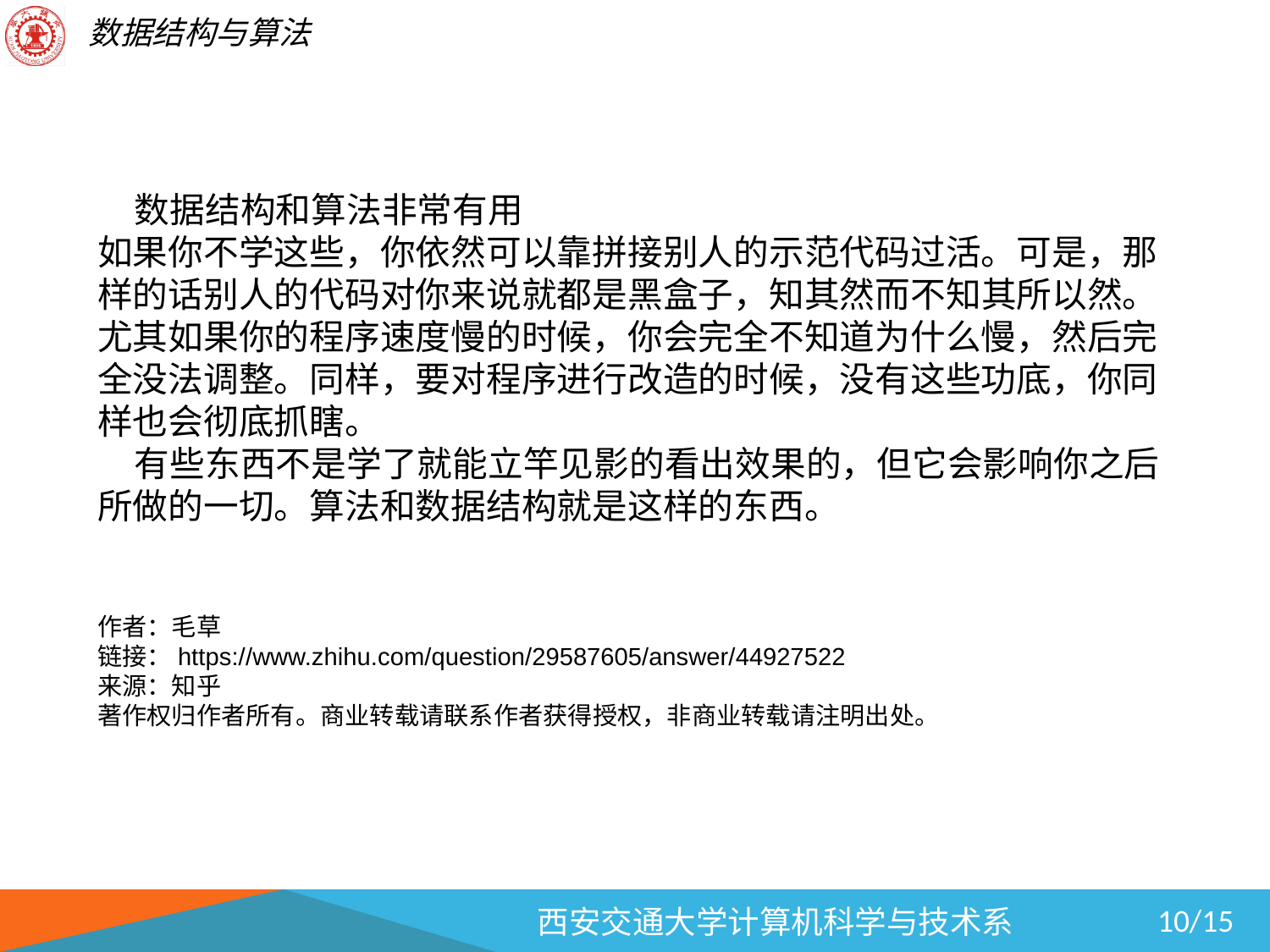

数据结构和算法非常有用
如果你不学这些，你依然可以靠拼接别人的示范代码过活。可是，那样的话别人的代码对你来说就都是黑盒子，知其然而不知其所以然。尤其如果你的程序速度慢的时候，你会完全不知道为什么慢，然后完全没法调整。同样，要对程序进行改造的时候，没有这些功底，你同样也会彻底抓瞎。
有些东西不是学了就能立竿见影的看出效果的，但它会影响你之后所做的一切。算法和数据结构就是这样的东西。
作者：毛草
链接：https://www.zhihu.com/question/29587605/answer/44927522
来源：知乎
著作权归作者所有。商业转载请联系作者获得授权，非商业转载请注明出处。